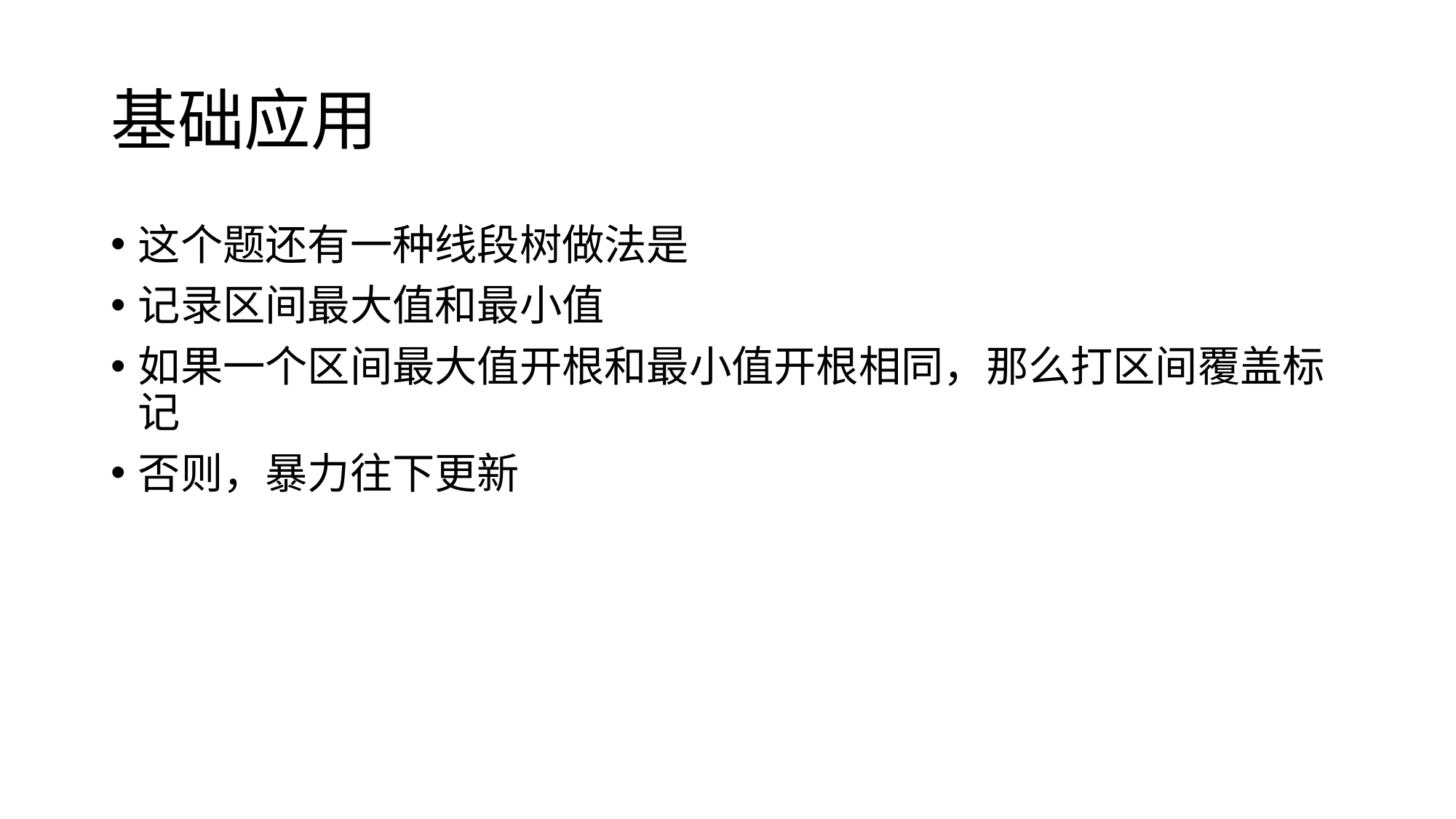

# 基础应用
这个题还有一种线段树做法是
记录区间最大值和最小值
如果一个区间最大值开根和最小值开根相同，那么打区间覆盖标记
否则，暴力往下更新